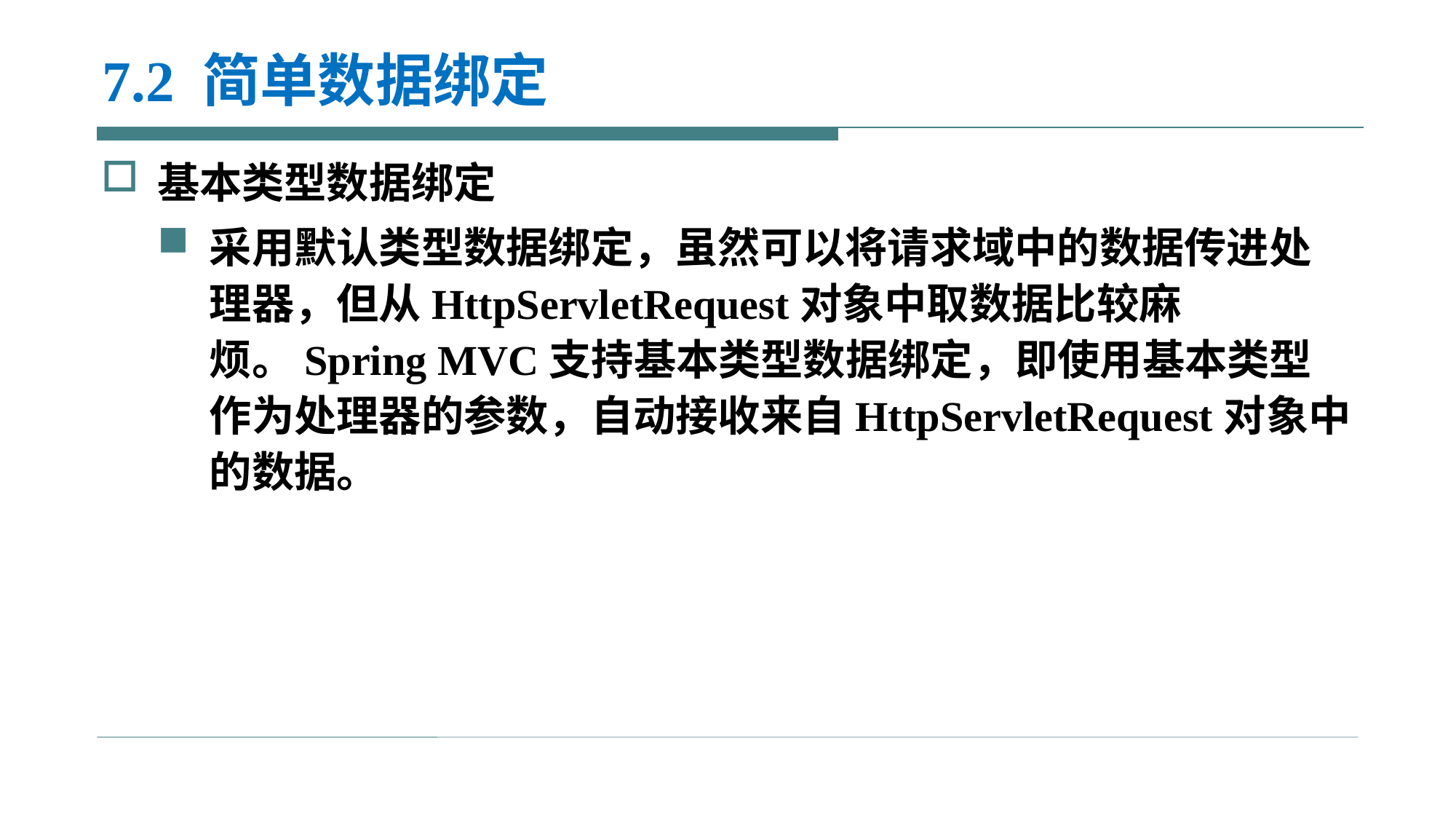

# 7.2 简单数据绑定
基本类型数据绑定
采用默认类型数据绑定，虽然可以将请求域中的数据传进处理器，但从HttpServletRequest对象中取数据比较麻烦。Spring MVC支持基本类型数据绑定，即使用基本类型作为处理器的参数，自动接收来自HttpServletRequest对象中的数据。
10